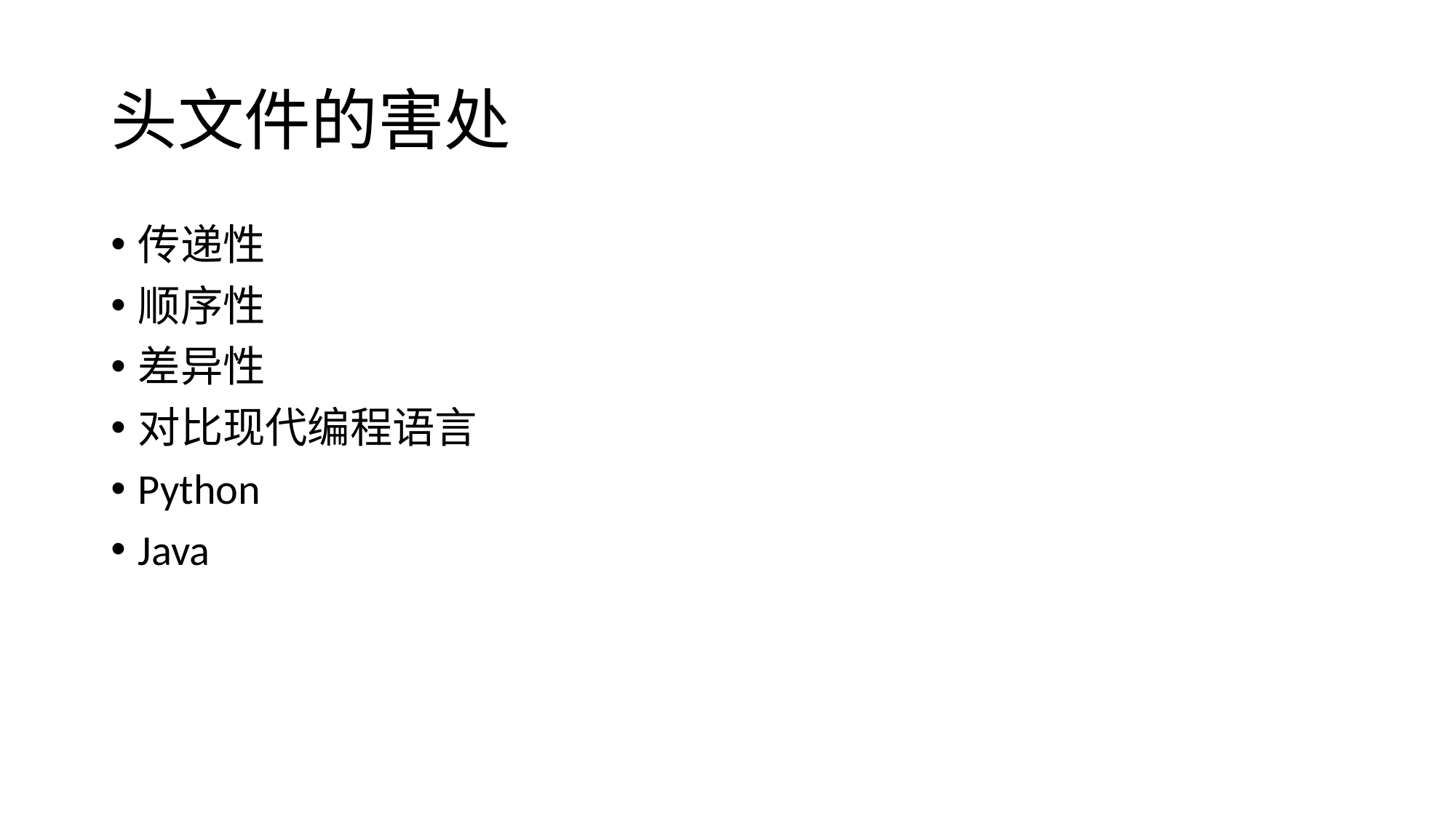

# 头文件的害处
传递性
顺序性
差异性
对比现代编程语言
Python
Java